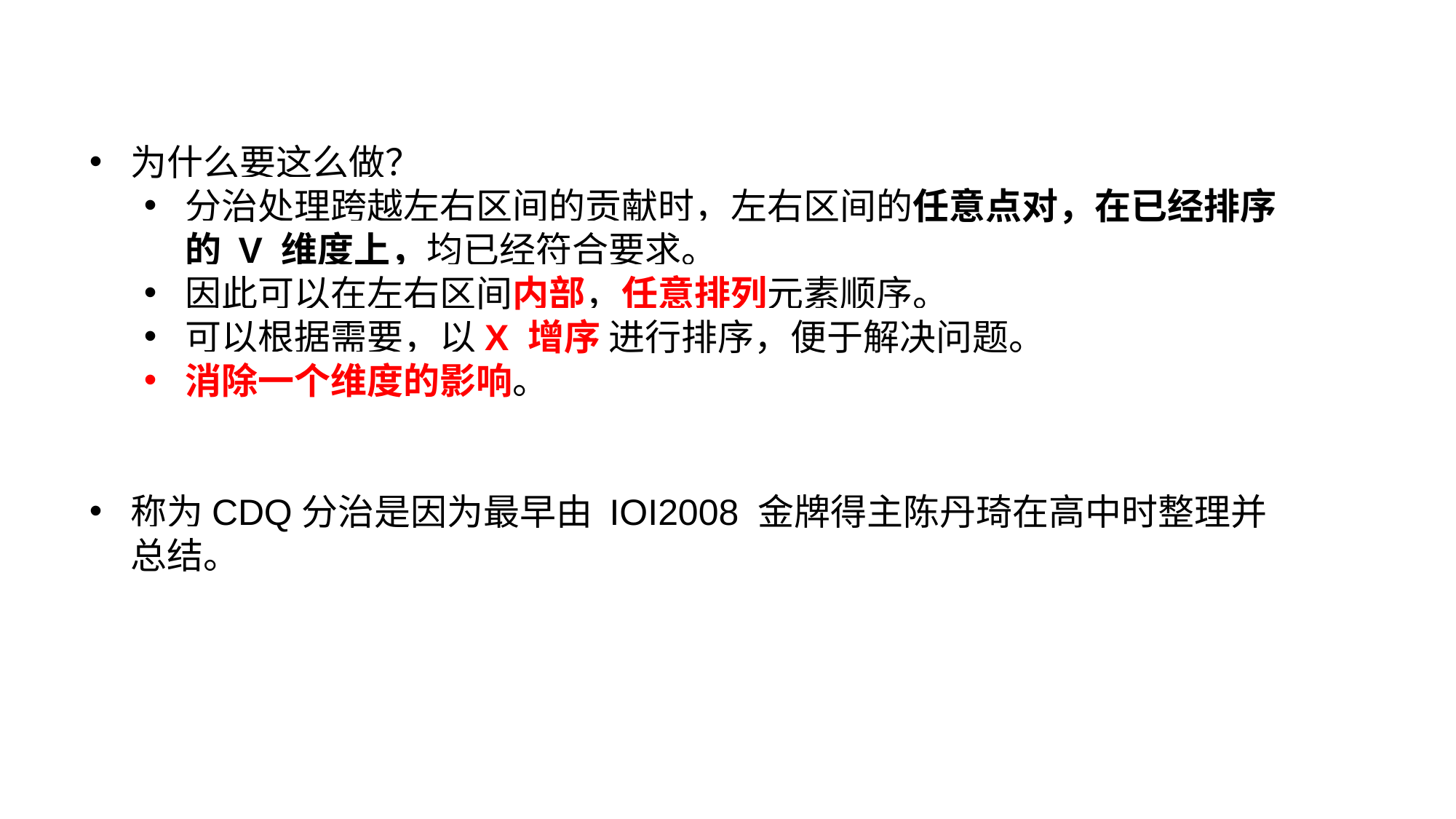

为什么要这么做？
分治处理跨越左右区间的贡献时，左右区间的任意点对，在已经排序的 V 维度上，均已经符合要求。
因此可以在左右区间内部，任意排列元素顺序。
可以根据需要，以X 增序 进行排序，便于解决问题。
消除一个维度的影响。

称为CDQ分治是因为最早由 IOI2008 金牌得主陈丹琦在高中时整理并总结。